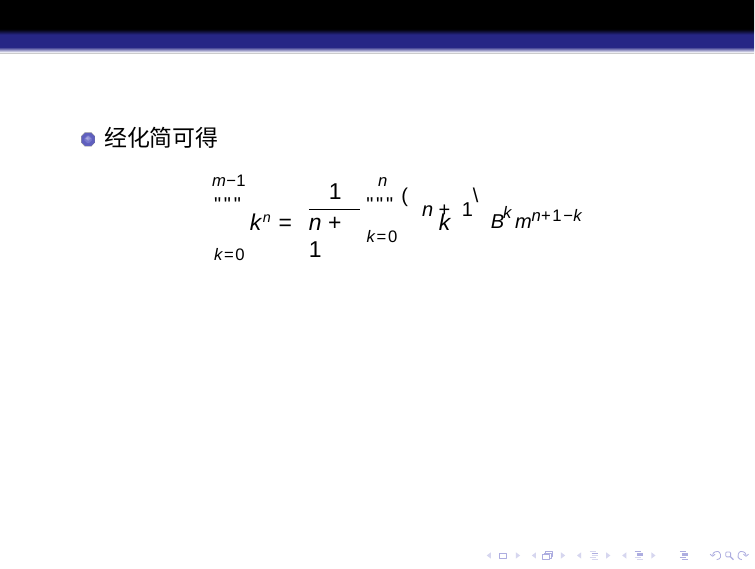

经化简可得
m−1
n
1
""" (n + 1\B  mn+1−k
""" kn  =
k=0
k
n + 1
k

k=0